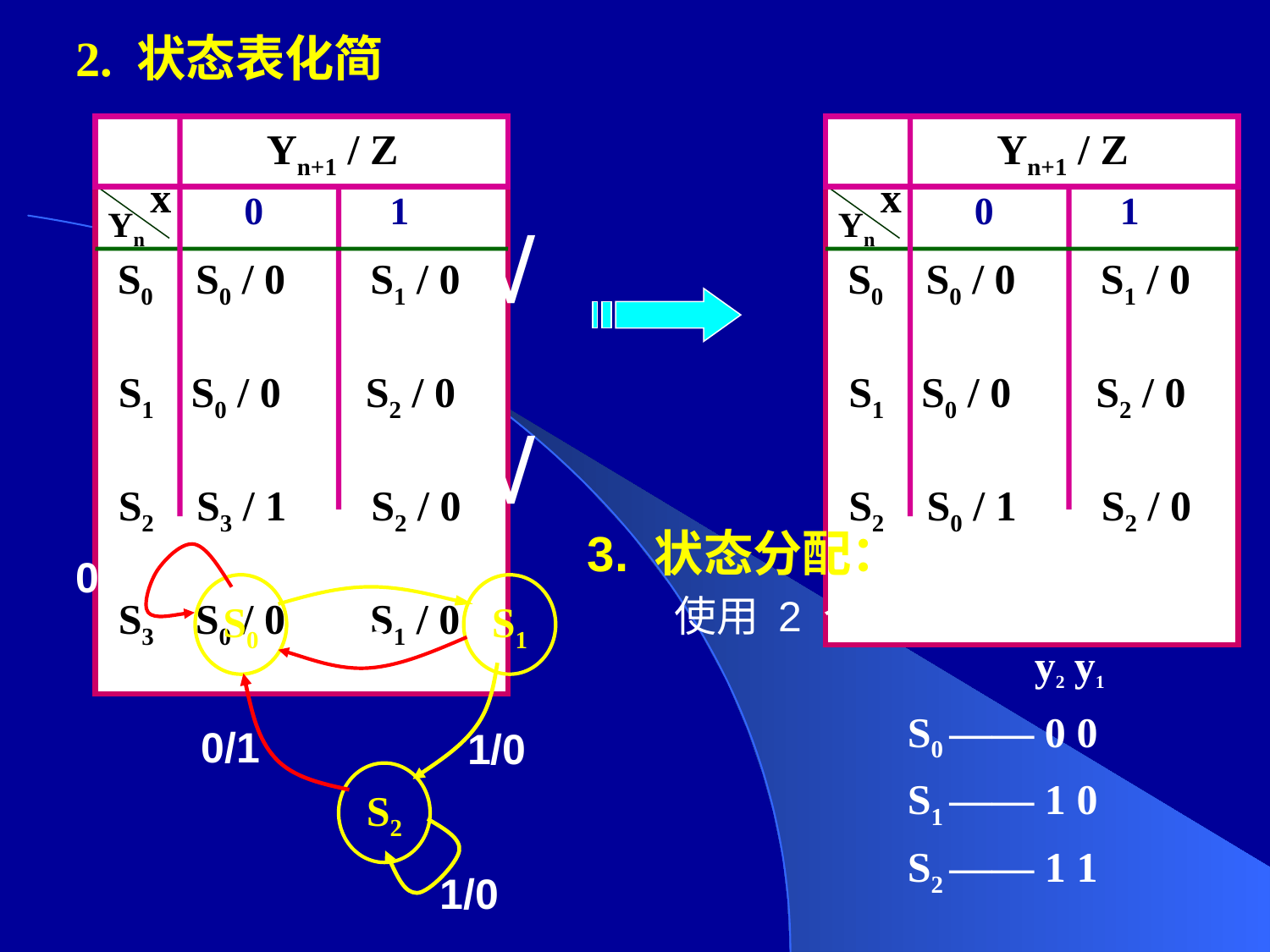

2. 状态表化简
               Yn+1 / Z

x

              0                    1
 S0    S0 / 0        S1 / 0
 S1      S0 / 0        S2 / 0
 S2    S3 / 1        S2 / 0
 S3      S0 / 0        S1 / 0

Yn

               Yn+1 / Z

x

              0                    1
 S0    S0 / 0        S1 / 0
 S1      S0 / 0        S2 / 0
 S2    S0 / 1        S2 / 0

Yn

√

√
3. 状态分配：
        使用 2 个 flip-flops
1/0

0/0
S0
S1

0/0

0/1
1/0
S2

1/0
            y2  y1
S0 —— 0 0
S1 —— 1 0
S2 —— 1 1